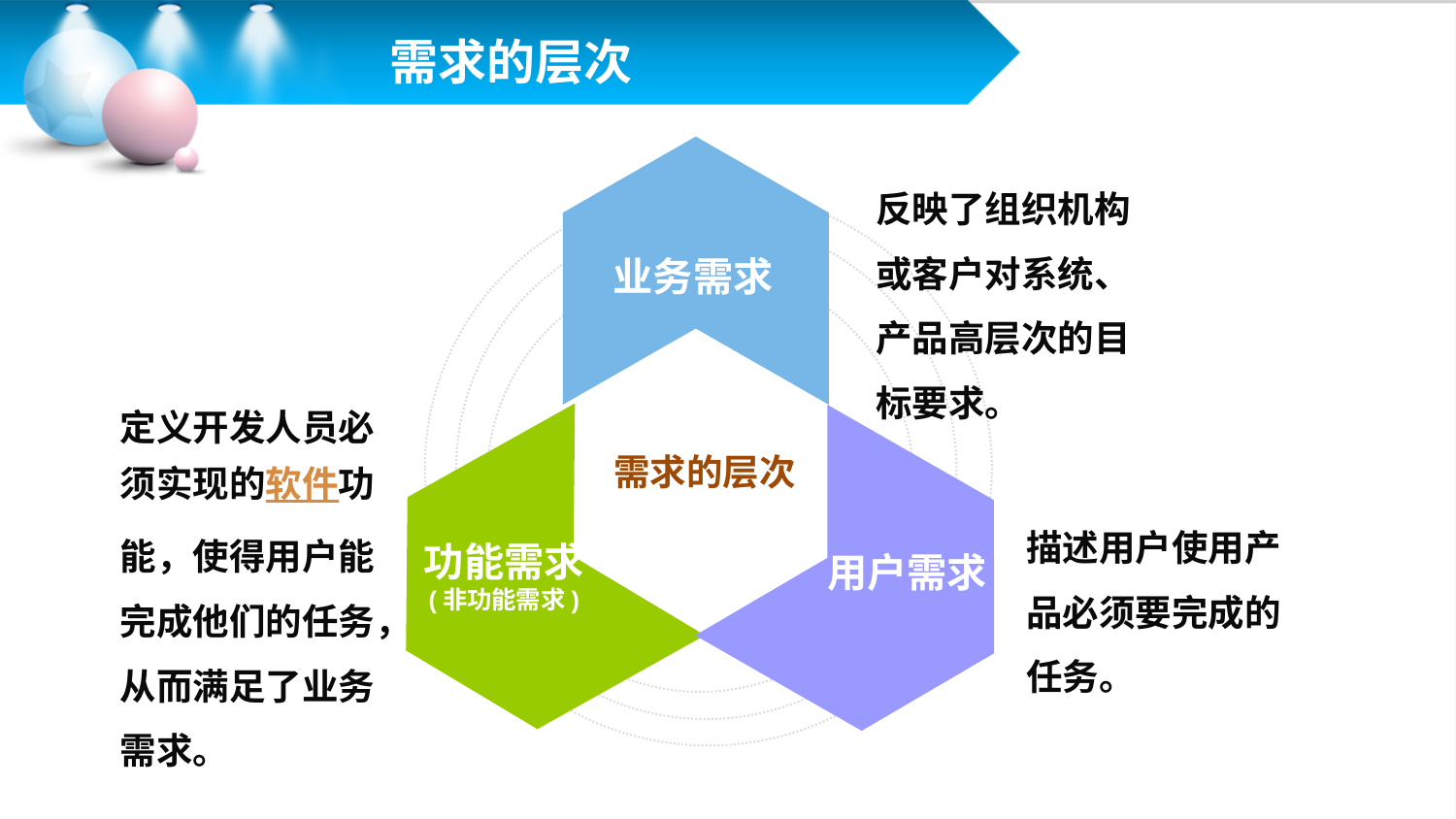

需求的层次

反映了组织机构或客户对系统、产品高层次的目标要求。

业务需求

定义开发人员必须实现的软件功能，使得用户能完成他们的任务，从而满足了业务需求。
需求的层次

描述用户使用产品必须要完成的任务。
功能需求
(非功能需求)
用户需求